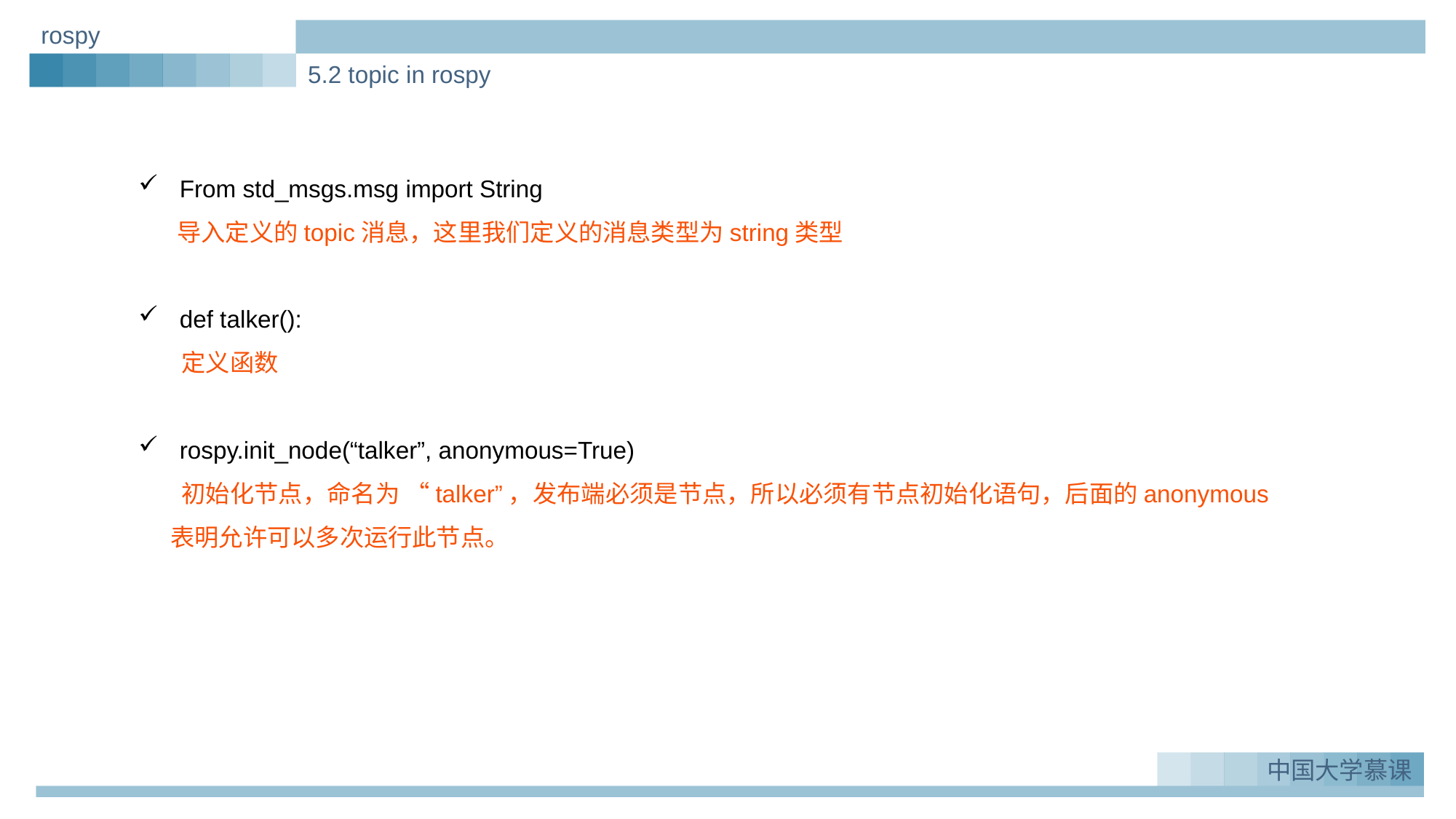

rospy
5.2 topic in rospy

From std_msgs.msg import String
      导入定义的topic消息，这里我们定义的消息类型为string类型

def talker():
 定义函数

rospy.init_node(“talker”, anonymous=True)
 初始化节点，命名为 “talker”，发布端必须是节点，所以必须有节点初始化语句，后面的anonymous表明允许可以多次运行此节点。
实例一：Greeting_demo
1.
中国大学慕课